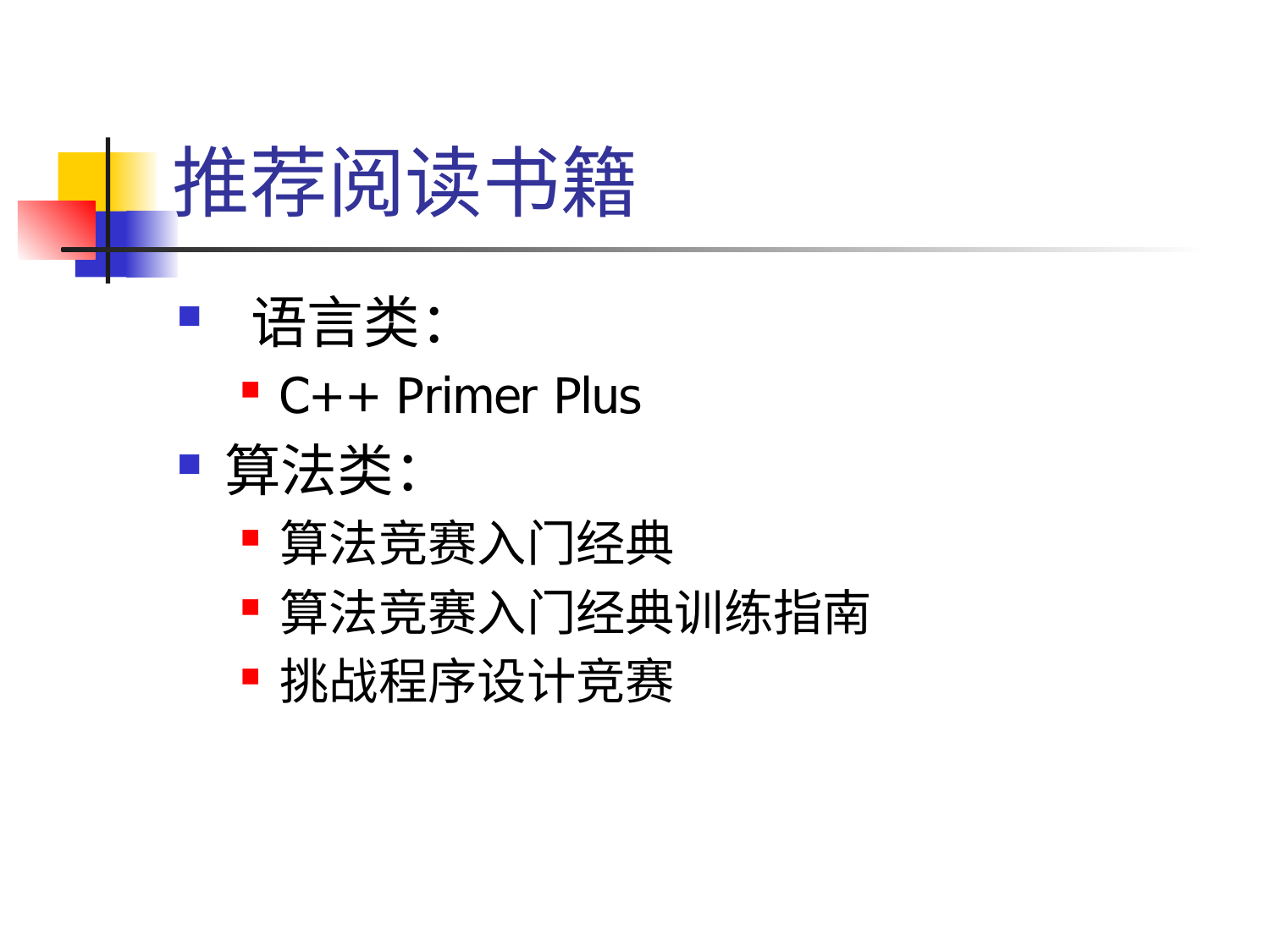

# 推荐阅读书籍
 语言类：
C++ Primer Plus
算法类：
算法竞赛入门经典
算法竞赛入门经典训练指南
挑战程序设计竞赛